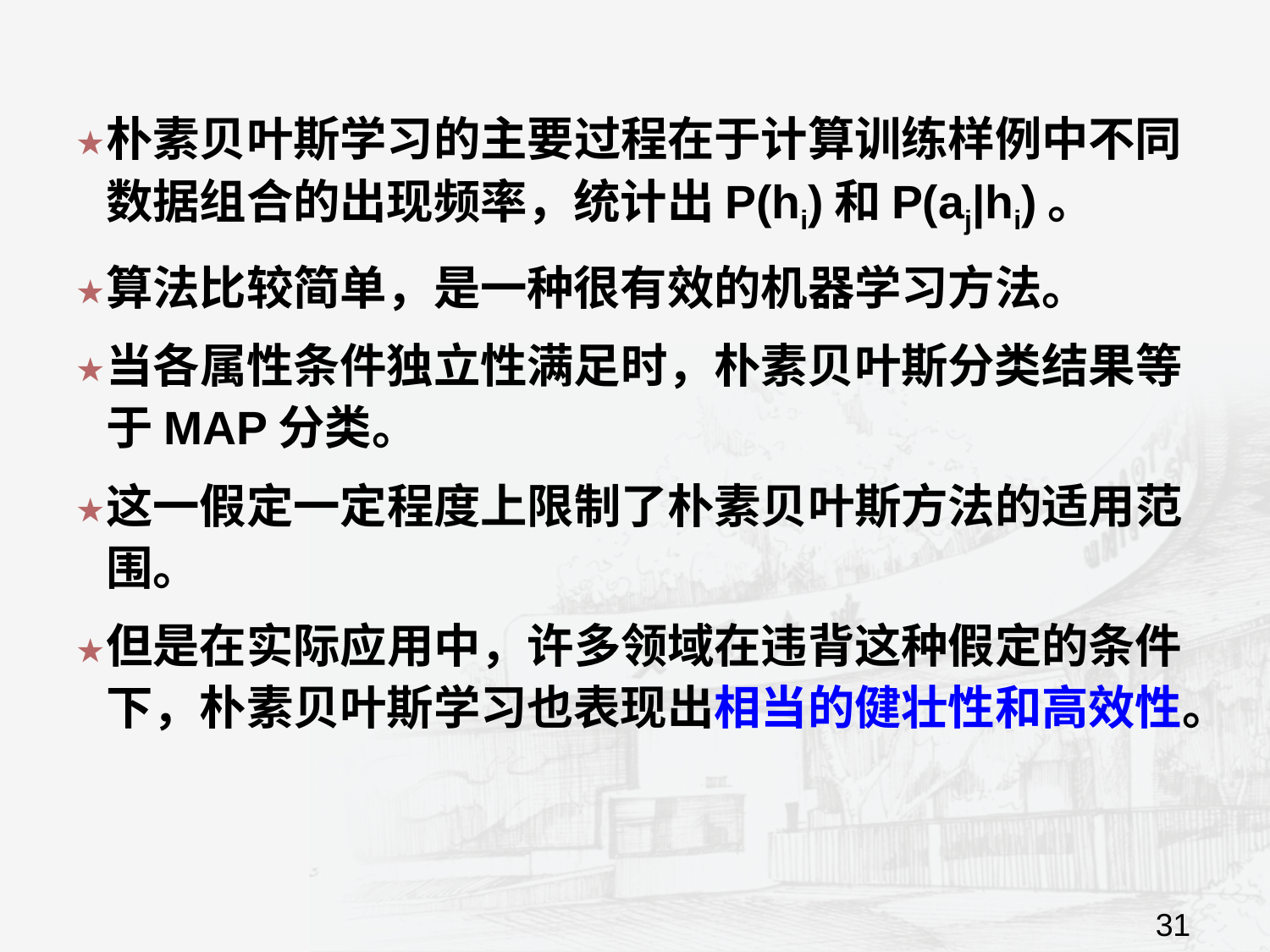

朴素贝叶斯学习的主要过程在于计算训练样例中不同数据组合的出现频率，统计出P(hi)和P(aj|hi)。
算法比较简单，是一种很有效的机器学习方法。
当各属性条件独立性满足时，朴素贝叶斯分类结果等于MAP分类。
这一假定一定程度上限制了朴素贝叶斯方法的适用范围。
但是在实际应用中，许多领域在违背这种假定的条件下，朴素贝叶斯学习也表现出相当的健壮性和高效性。

31